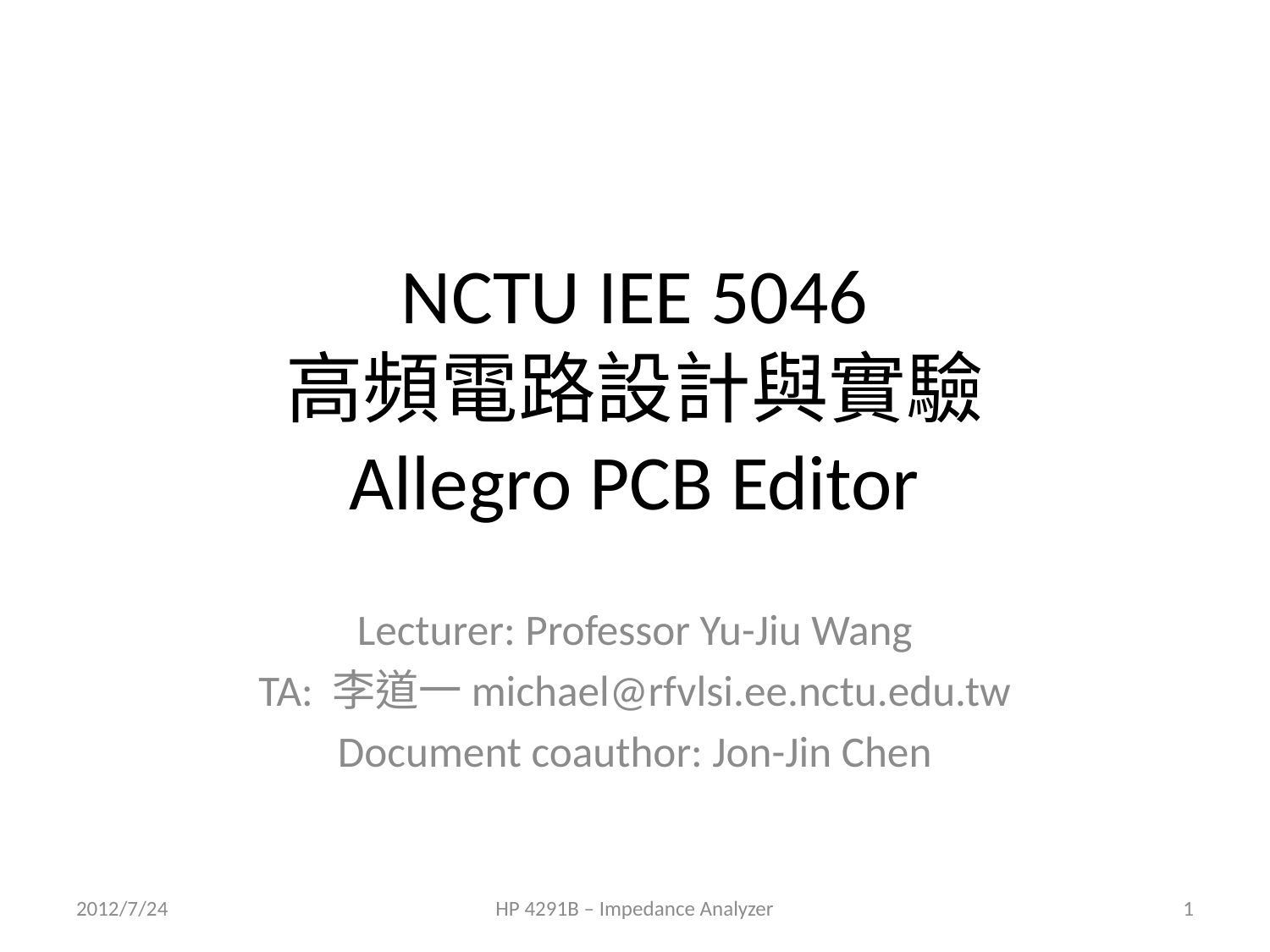

# NCTU IEE 5046 高頻電路設計與實驗 Allegro PCB Editor
Lecturer: Professor Yu-Jiu Wang
TA: 李道一michael@rfvlsi.ee.nctu.edu.tw
Document coauthor: Jon-Jin Chen
2012/7/24
HP 4291B – Impedance Analyzer
1